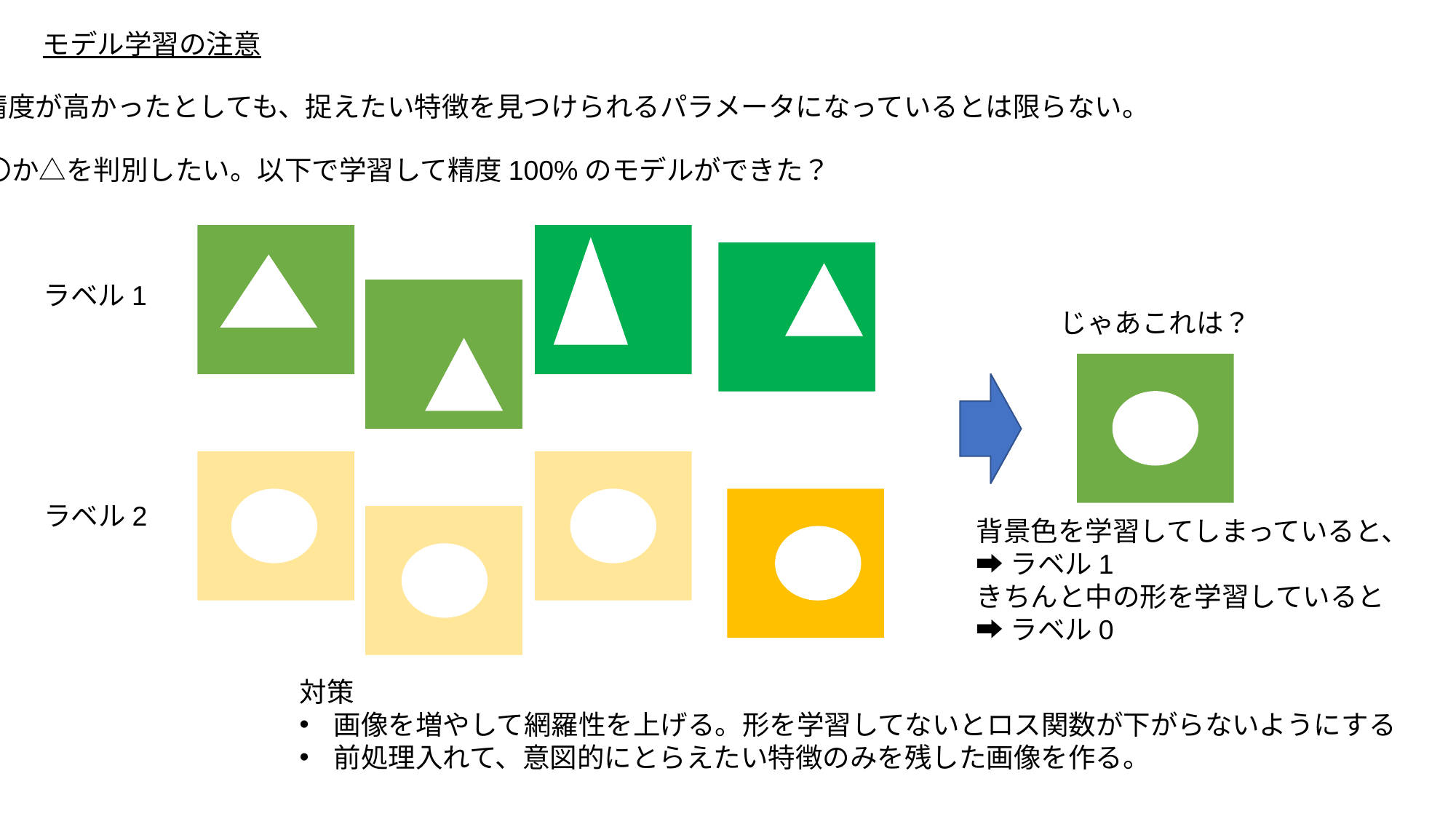

モデル学習の注意
例え精度が高かったとしても、捉えたい特徴を見つけられるパラメータになっているとは限らない。
〇か△を判別したい。以下で学習して精度100%のモデルができた？

ラベル1

じゃあこれは？

ラベル2

背景色を学習してしまっていると、
➡ラベル1
きちんと中の形を学習していると
➡ラベル0

対策
画像を増やして網羅性を上げる。形を学習してないとロス関数が下がらないようにする
前処理入れて、意図的にとらえたい特徴のみを残した画像を作る。